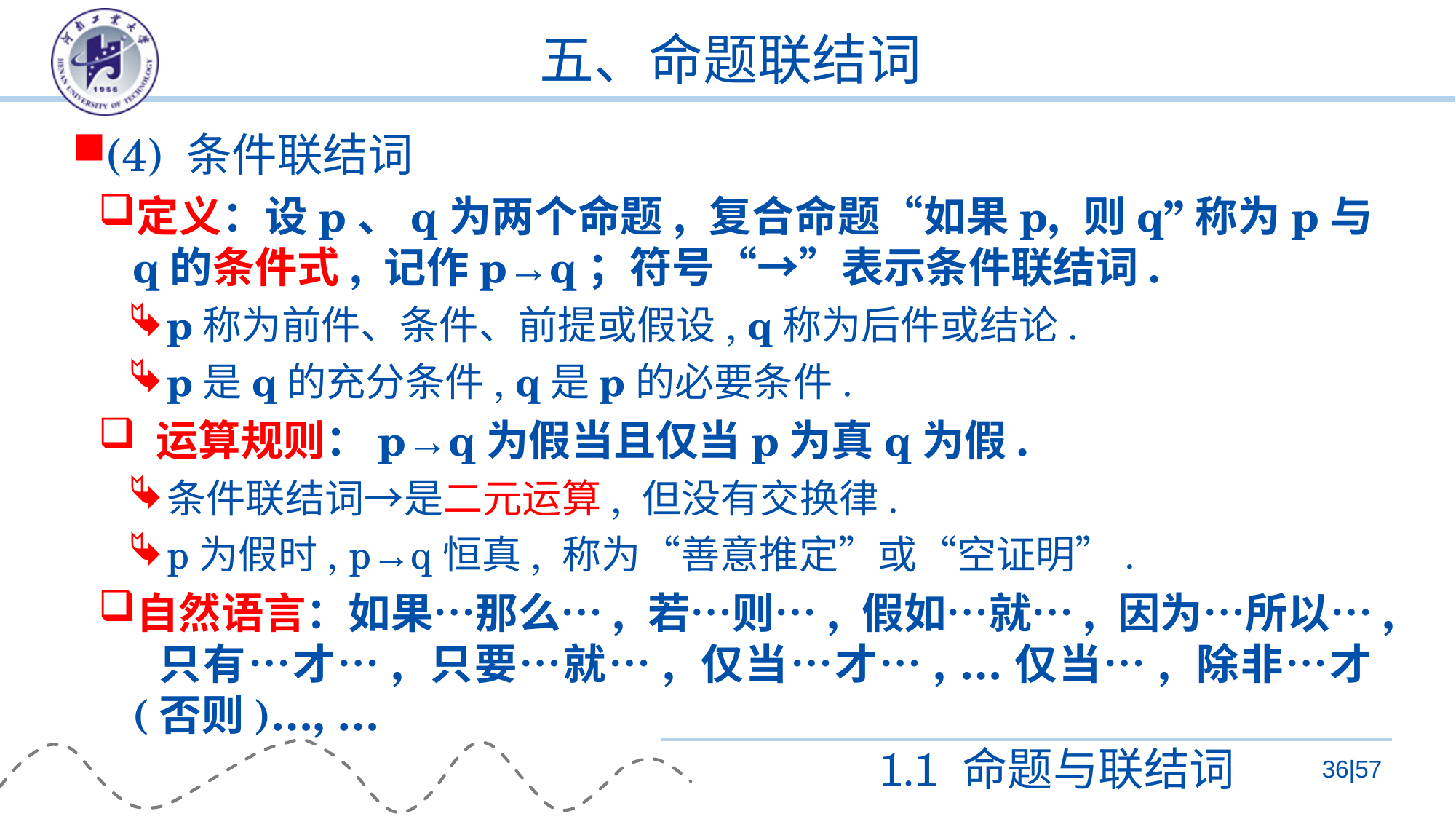

# 五、命题联结词
(4) 条件联结词
定义：设p、q为两个命题, 复合命题“如果p, 则q”称为p与q的条件式, 记作p→q；符号“→”表示条件联结词.
p称为前件、条件、前提或假设, q称为后件或结论.
p是q的充分条件, q是p的必要条件.
 运算规则：p→q为假当且仅当p为真q为假.
条件联结词→是二元运算, 但没有交换律.
p为假时, p→q恒真, 称为“善意推定”或“空证明”.
自然语言：如果…那么…, 若…则…, 假如…就…, 因为…所以…, 只有…才…, 只要…就…, 仅当…才…, …仅当…, 除非…才(否则)…, …
1.1 命题与联结词
36|57